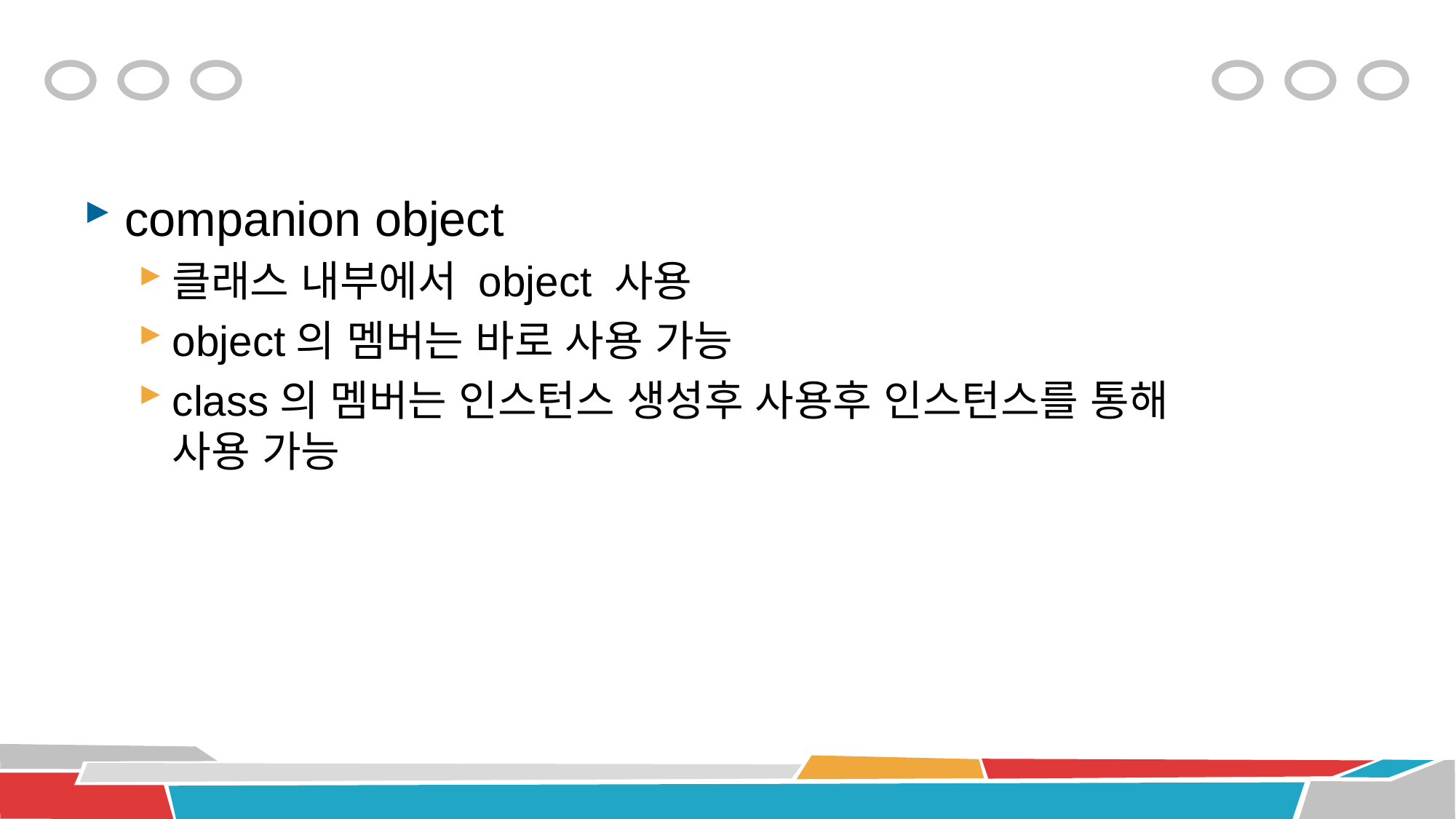

#
companion object
클래스 내부에서 object 사용
object의 멤버는 바로 사용 가능
class의 멤버는 인스턴스 생성후 사용후 인스턴스를 통해
사용 가능